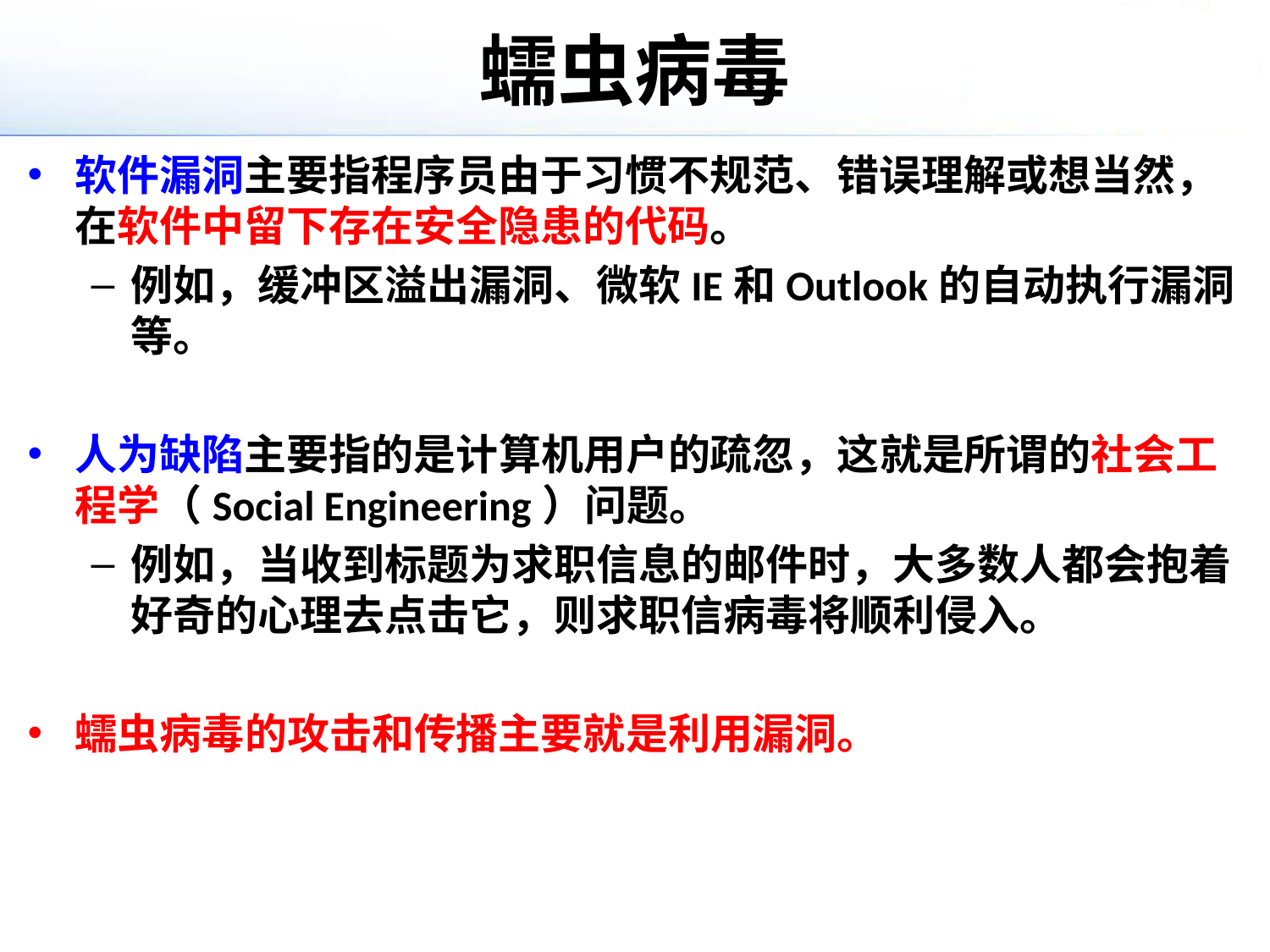

# 蠕虫病毒
软件漏洞主要指程序员由于习惯不规范、错误理解或想当然，在软件中留下存在安全隐患的代码。
例如，缓冲区溢出漏洞、微软IE和Outlook的自动执行漏洞等。

人为缺陷主要指的是计算机用户的疏忽，这就是所谓的社会工程学（Social Engineering）问题。
例如，当收到标题为求职信息的邮件时，大多数人都会抱着好奇的心理去点击它，则求职信病毒将顺利侵入。

蠕虫病毒的攻击和传播主要就是利用漏洞。